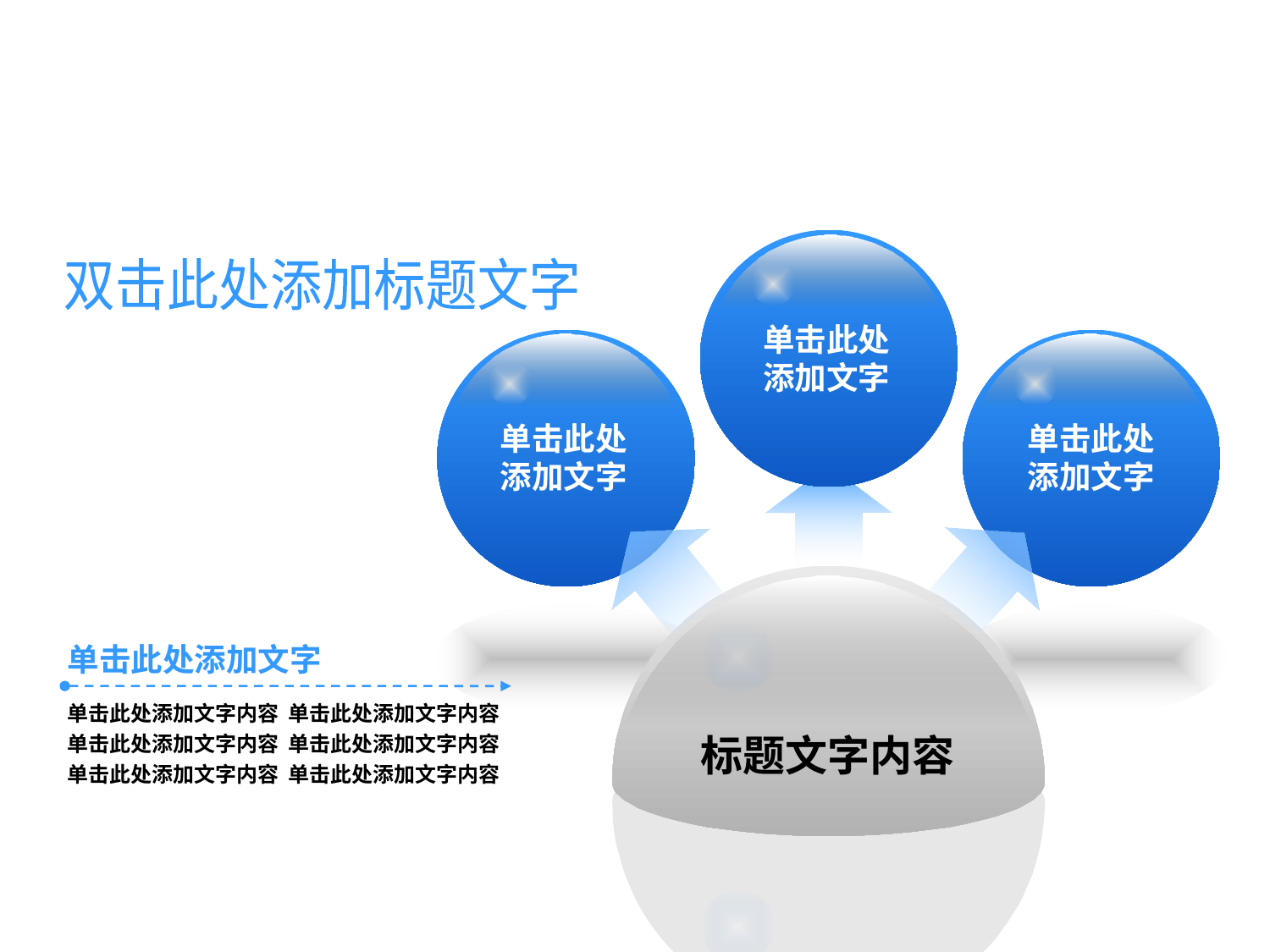

单击增加标题内容

单击此处
添加文字
双击此处添加标题文字

单击此处
添加文字

单击此处
添加文字

标题文字内容
单击此处添加文字

单击此处添加文字内容  单击此处添加文字内容
单击此处添加文字内容  单击此处添加文字内容
单击此处添加文字内容  单击此处添加文字内容